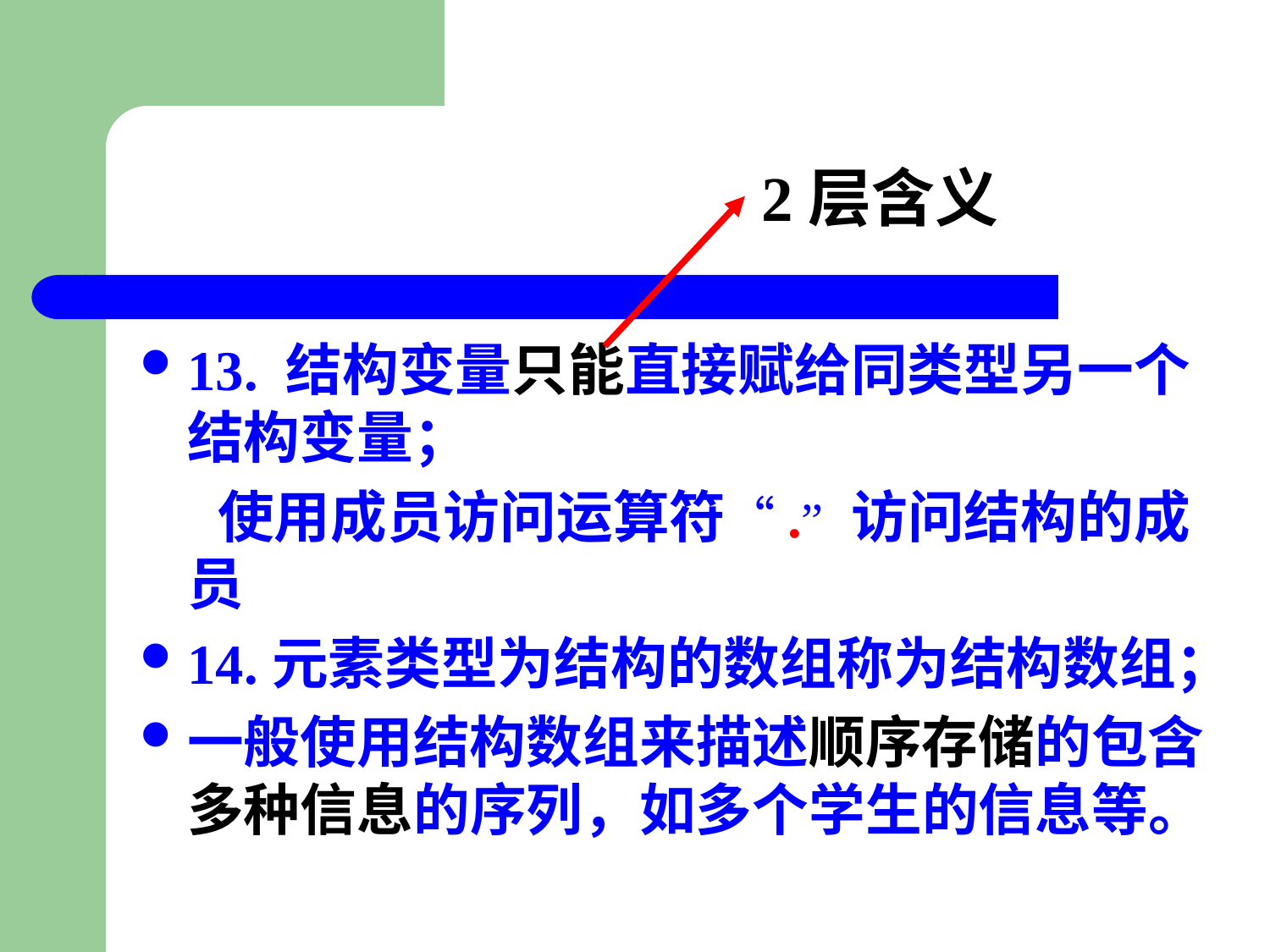

#
2层含义

13. 结构变量只能直接赋给同类型另一个结构变量；
     使用成员访问运算符“.” 访问结构的成员
14.元素类型为结构的数组称为结构数组；
一般使用结构数组来描述顺序存储的包含多种信息的序列，如多个学生的信息等。